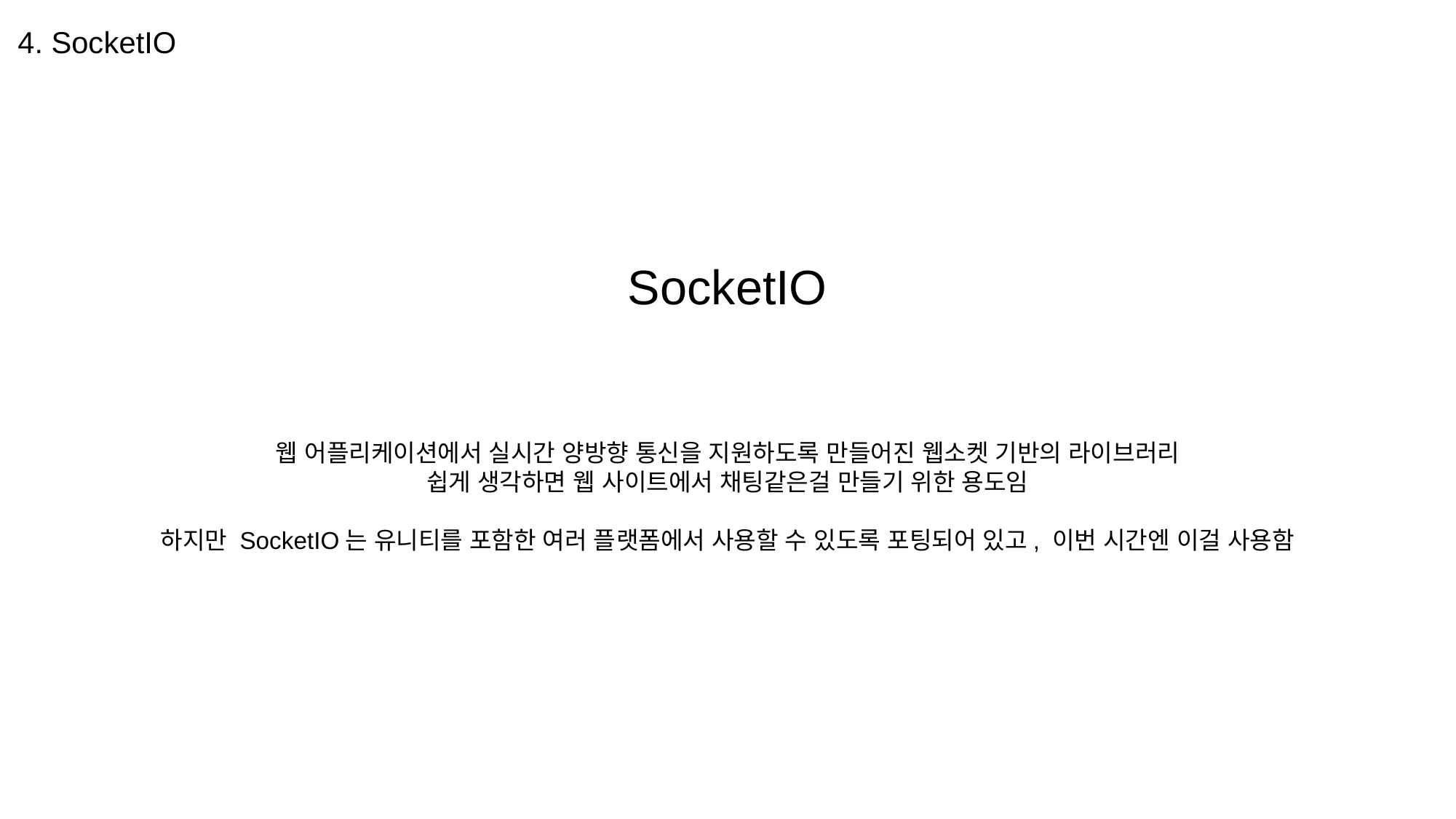

4. SocketIO
SocketIO
웹 어플리케이션에서 실시간 양방향 통신을 지원하도록 만들어진 웹소켓 기반의 라이브러리
쉽게 생각하면 웹 사이트에서 채팅같은걸 만들기 위한 용도임

하지만 SocketIO는 유니티를 포함한 여러 플랫폼에서 사용할 수 있도록 포팅되어 있고, 이번 시간엔 이걸 사용함